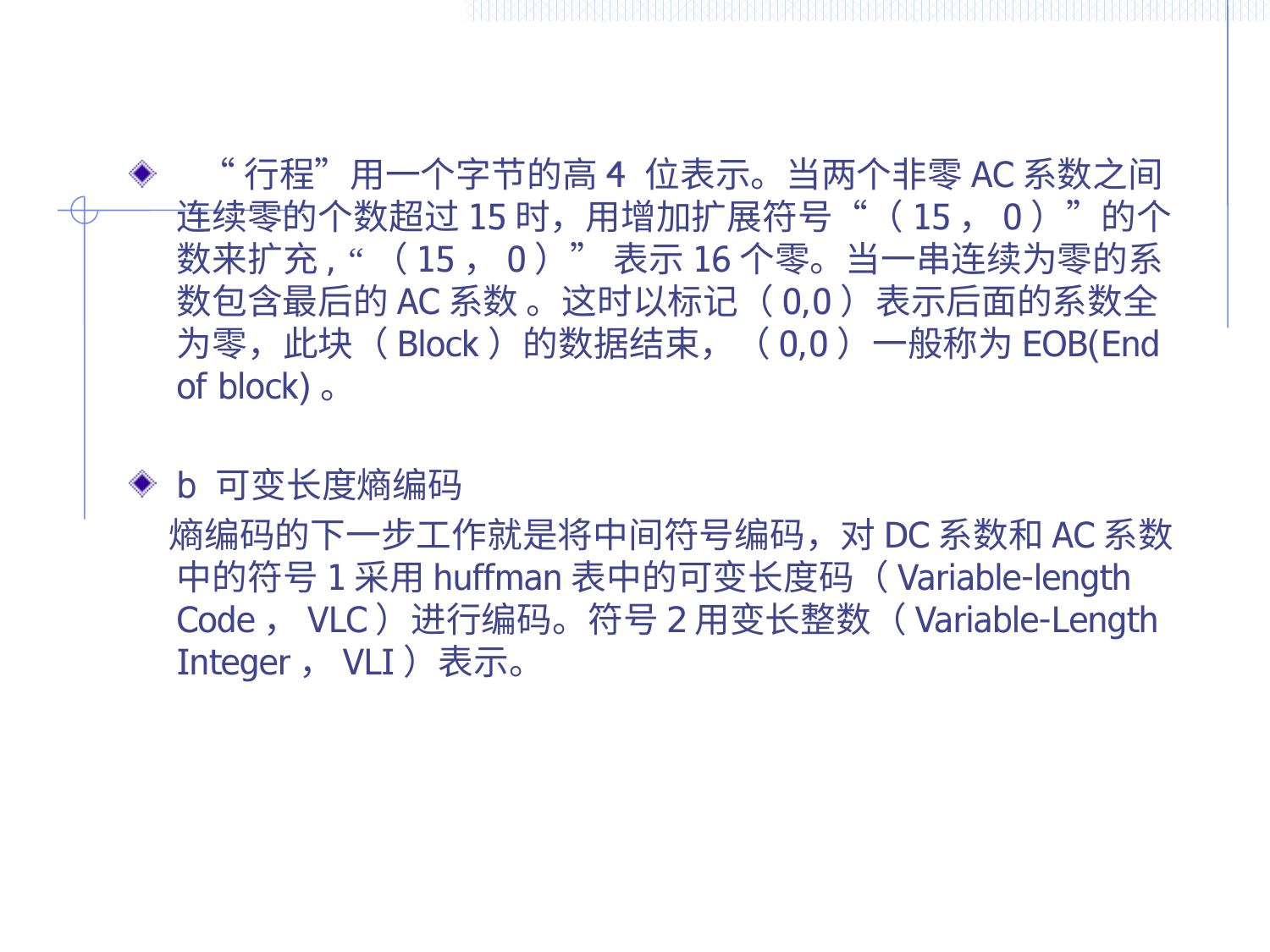

#
   “行程”用一个字节的高4 位表示。当两个非零AC系数之间连续零的个数超过15时，用增加扩展符号“（15，0）”的个数来扩充, “（15，0）” 表示16个零。当一串连续为零的系数包含最后的AC系数 。这时以标记（0,0）表示后面的系数全为零，此块（Block）的数据结束，（0,0）一般称为EOB(End of block)。

b 可变长度熵编码
    熵编码的下一步工作就是将中间符号编码，对DC系数和AC系数中的符号1采用huffman表中的可变长度码（Variable-length Code，VLC）进行编码。符号2用变长整数（Variable-Length Integer，VLI）表示。